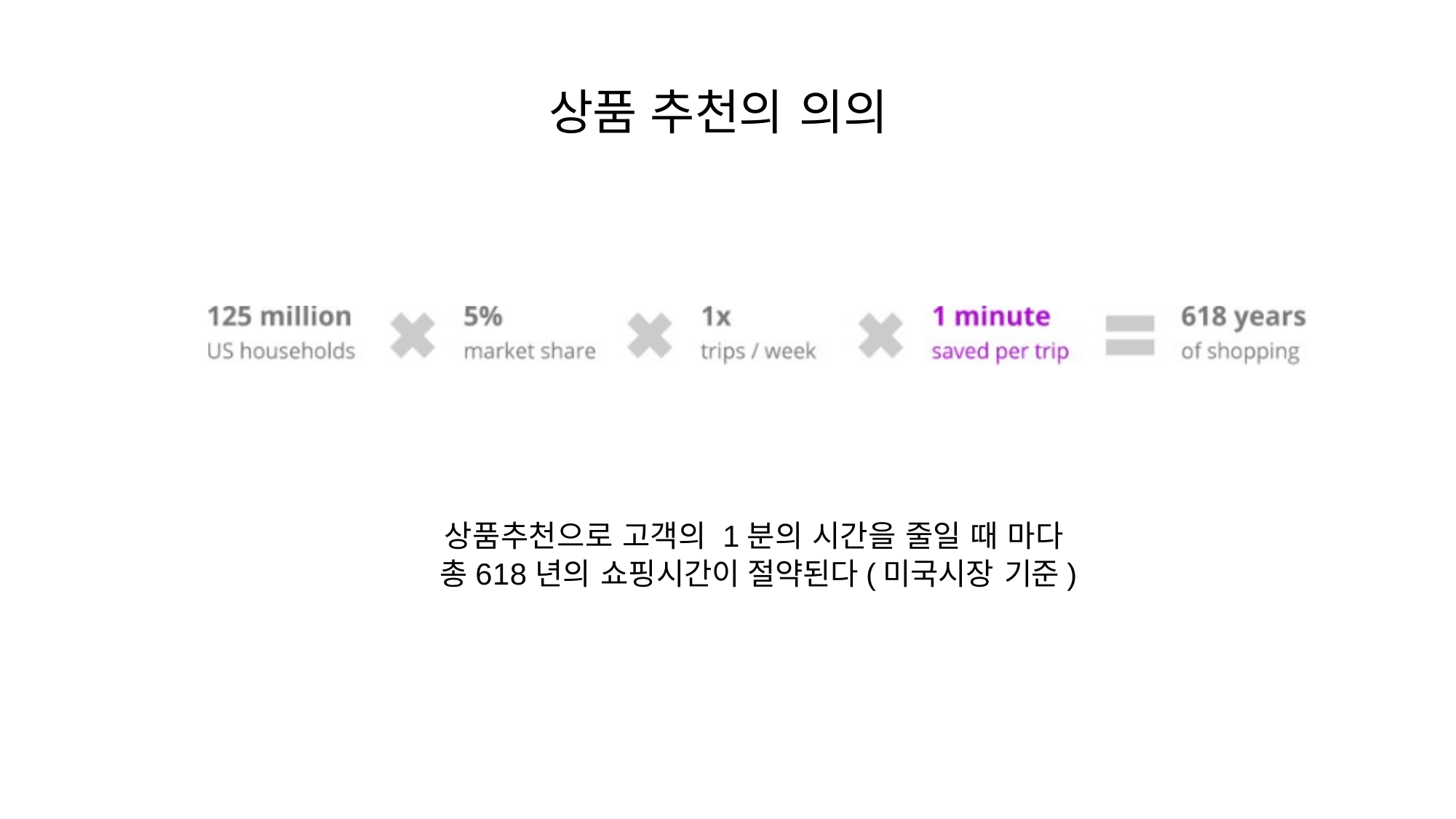

# 상품 추천의 의의

상품추천으로 고객의 1분의 시간을 줄일 때 마다
총618년의 쇼핑시간이 절약된다(미국시장 기준)